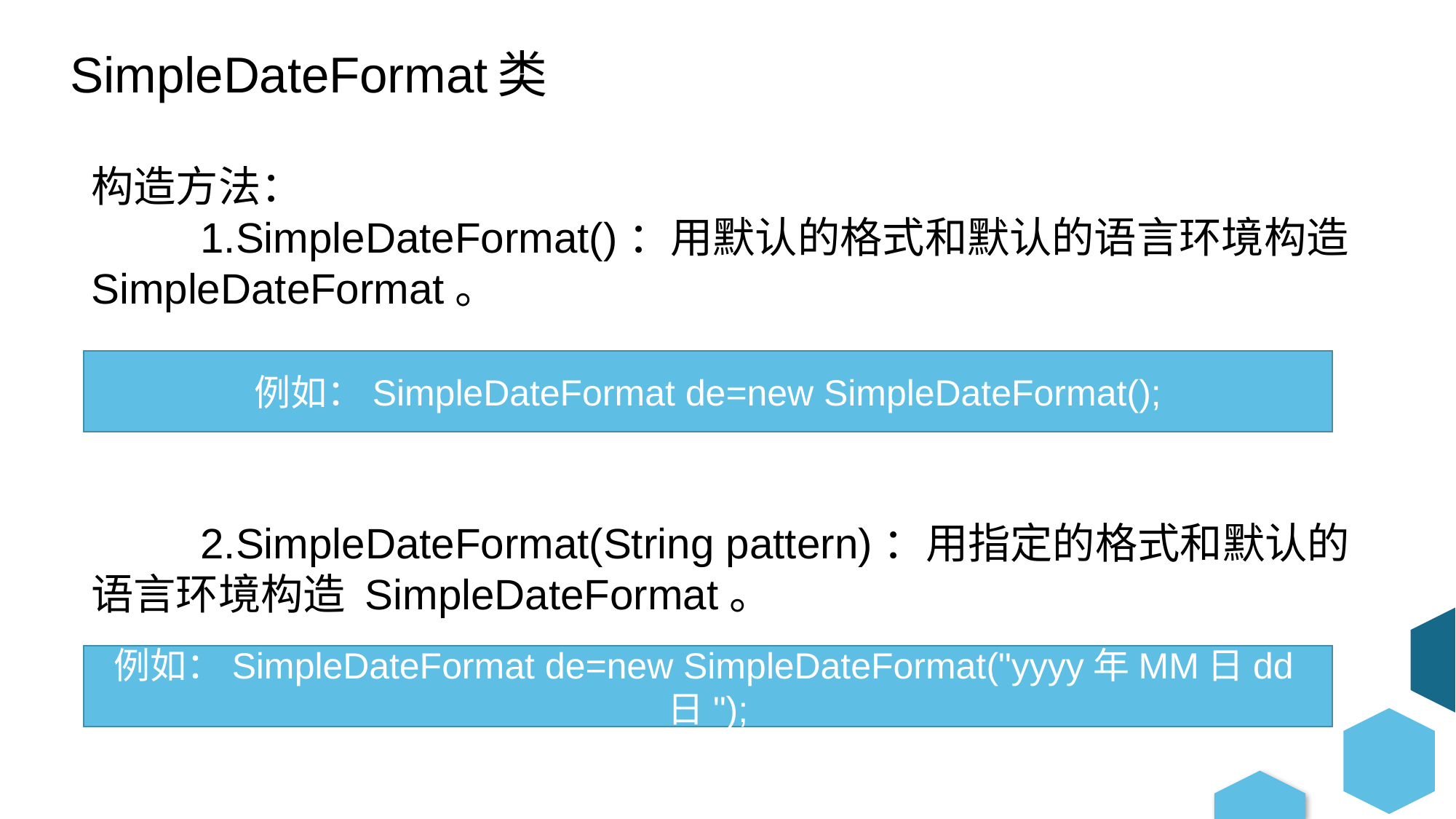

SimpleDateFormat类
构造方法：
	1.SimpleDateFormat()：用默认的格式和默认的语言环境构造 SimpleDateFormat。

	2.SimpleDateFormat(String pattern)：用指定的格式和默认的语言环境构造 SimpleDateFormat。

例如：SimpleDateFormat de=new SimpleDateFormat();

例如：SimpleDateFormat de=new SimpleDateFormat("yyyy年MM日dd日");